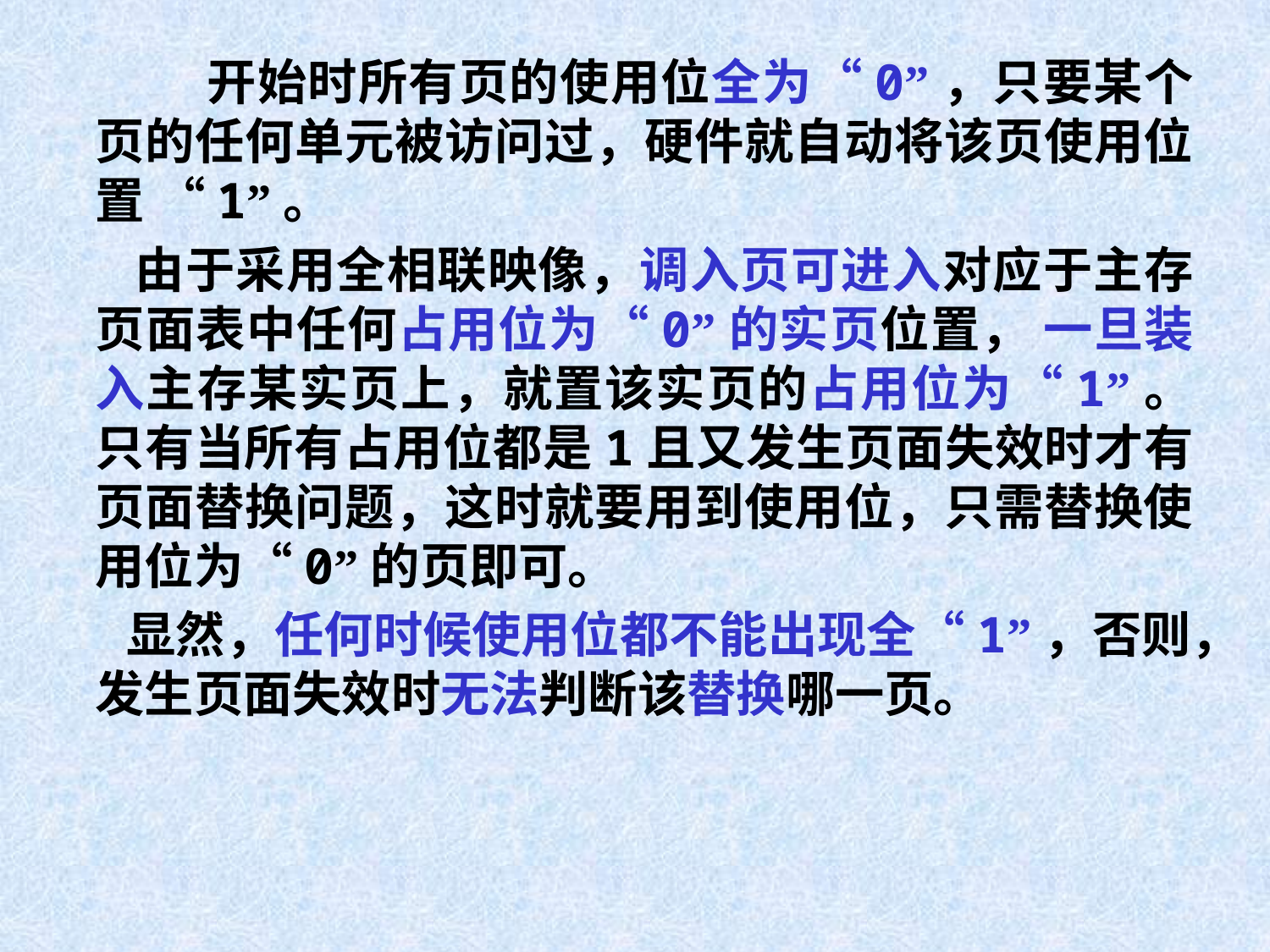

开始时所有页的使用位全为“0”，只要某个页的任何单元被访问过，硬件就自动将该页使用位置 “1”。
      由于采用全相联映像，调入页可进入对应于主存页面表中任何占用位为“0”的实页位置， 一旦装入主存某实页上，就置该实页的占用位为“1”。只有当所有占用位都是1且又发生页面失效时才有页面替换问题，这时就要用到使用位，只需替换使用位为“0”的页即可。
      显然，任何时候使用位都不能出现全“1”，否则，发生页面失效时无法判断该替换哪一页。